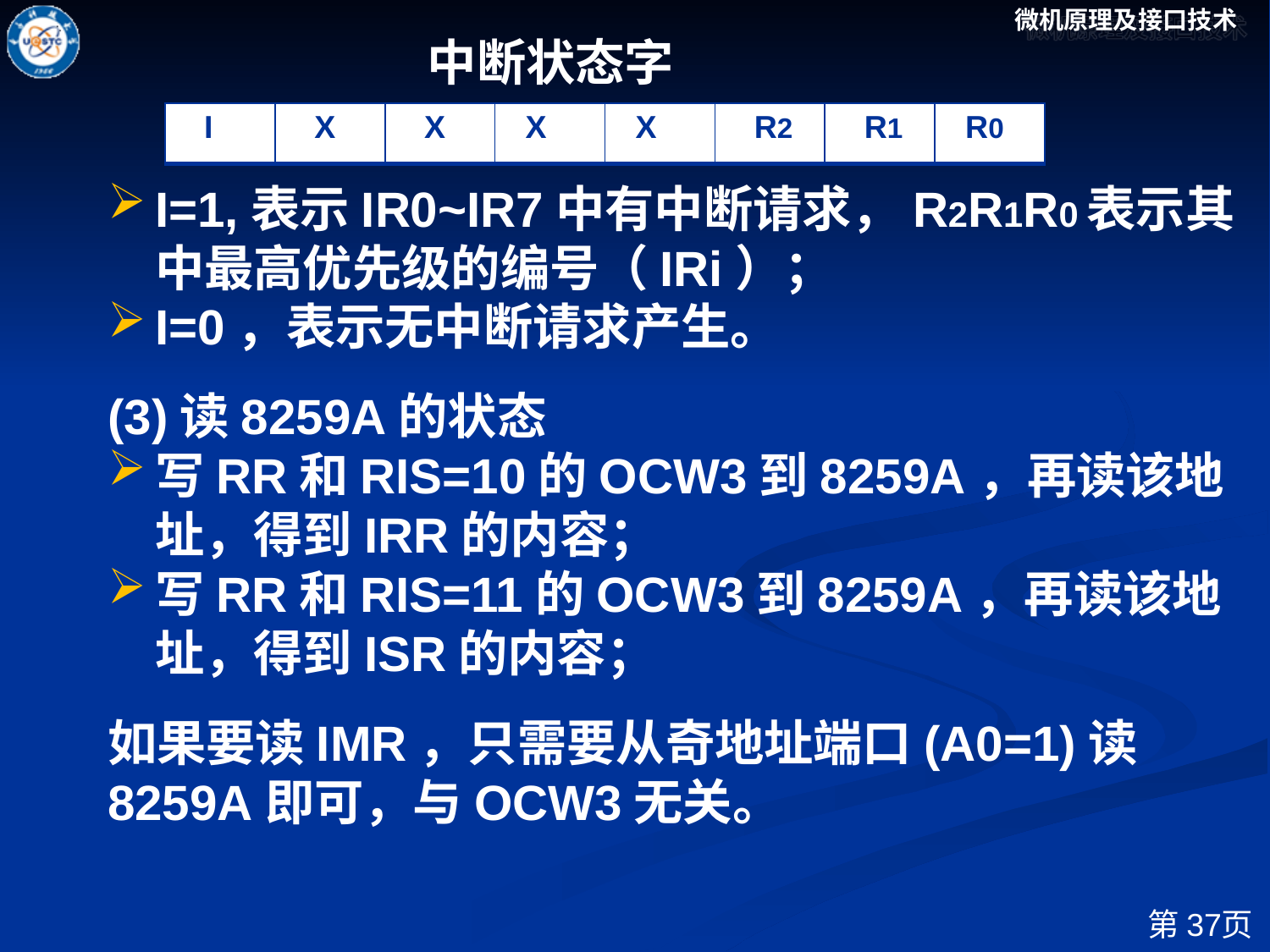

中断状态字
| I | X | X | X | X | R2 | R1 | R0 |
| --- | --- | --- | --- | --- | --- | --- | --- |
I=1,表示IR0~IR7中有中断请求，R2R1R0表示其中最高优先级的编号（IRi）；
I=0，表示无中断请求产生。
(3)读8259A的状态
写RR和RIS=10的OCW3到8259A，再读该地址，得到IRR的内容；
写RR和RIS=11的OCW3到8259A，再读该地址，得到ISR的内容；

如果要读IMR，只需要从奇地址端口(A0=1)读8259A即可，与OCW3无关。